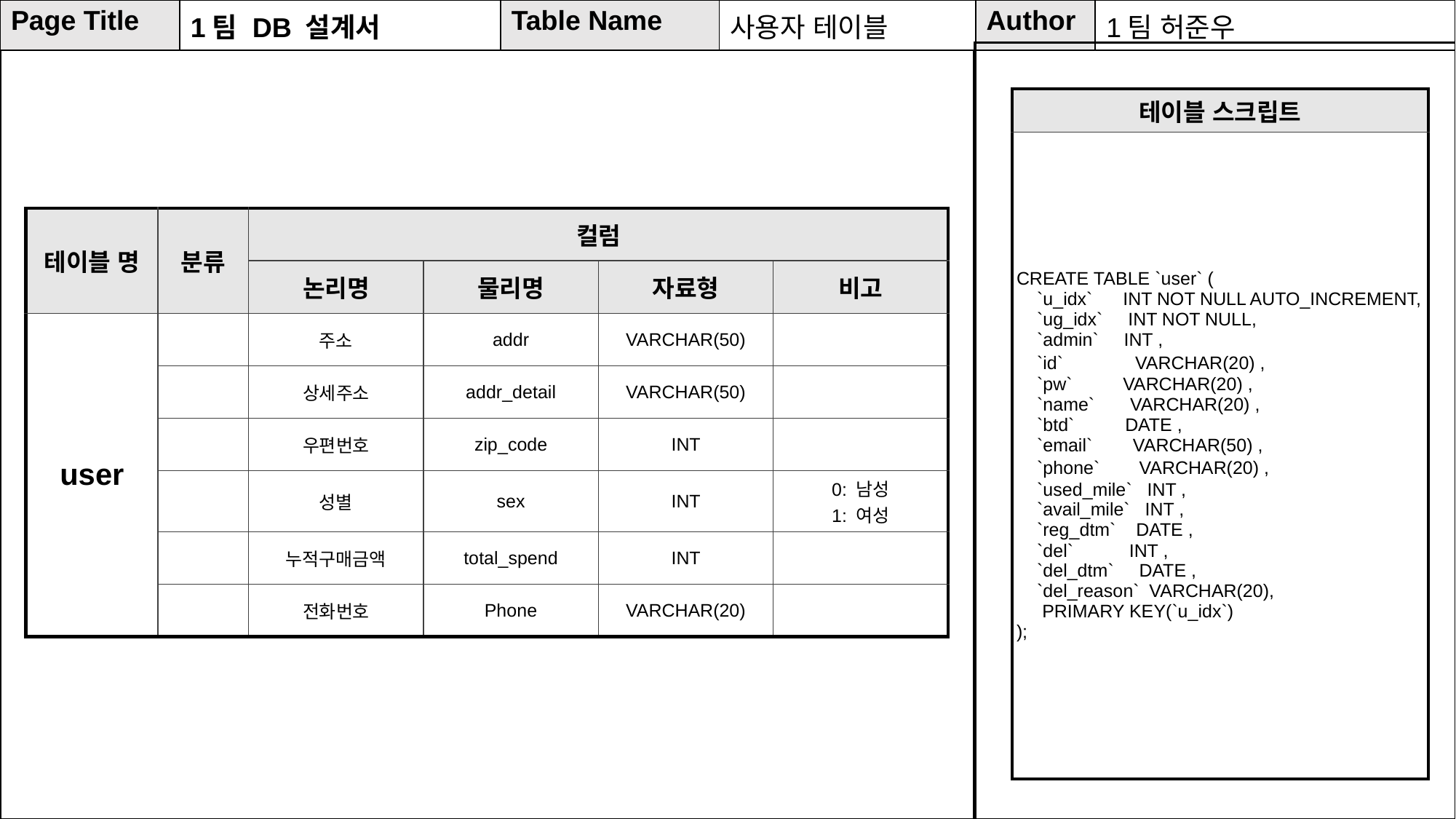

| Page Title | 1팀 DB 설계서 | Table Name | 사용자 테이블 | Author | 1팀 허준우 |
| --- | --- | --- | --- | --- | --- |

테이블 기술서
| 테이블 스크립트 |
| --- |
| CREATE TABLE `user` ( `u\_idx` INT NOT NULL AUTO\_INCREMENT, `ug\_idx` INT NOT NULL, `admin` INT , `id` VARCHAR(20) , `pw` VARCHAR(20) , `name` VARCHAR(20) , `btd` DATE , `email` VARCHAR(50) , `phone` VARCHAR(20) , `used\_mile` INT , `avail\_mile` INT , `reg\_dtm` DATE , `del` INT , `del\_dtm` DATE , `del\_reason` VARCHAR(20), PRIMARY KEY(`u\_idx`) ); |
| 테이블 명 | 분류 | 컬럼 |  |  |  |
| --- | --- | --- | --- | --- | --- |
|  |  | 논리명 | 물리명 | 자료형 | 비고 |
| user |  | 주소 | addr | VARCHAR(50) |  |
|  |  | 상세주소 | addr\_detail | VARCHAR(50) |  |
|  |  | 우편번호 | zip\_code | INT |  |
|  |  | 성별 | sex | INT | 0: 남성 1: 여성 |
|  |  | 누적구매금액 | total\_spend | INT |  |
|  |  | 전화번호 | Phone | VARCHAR(20) |  |